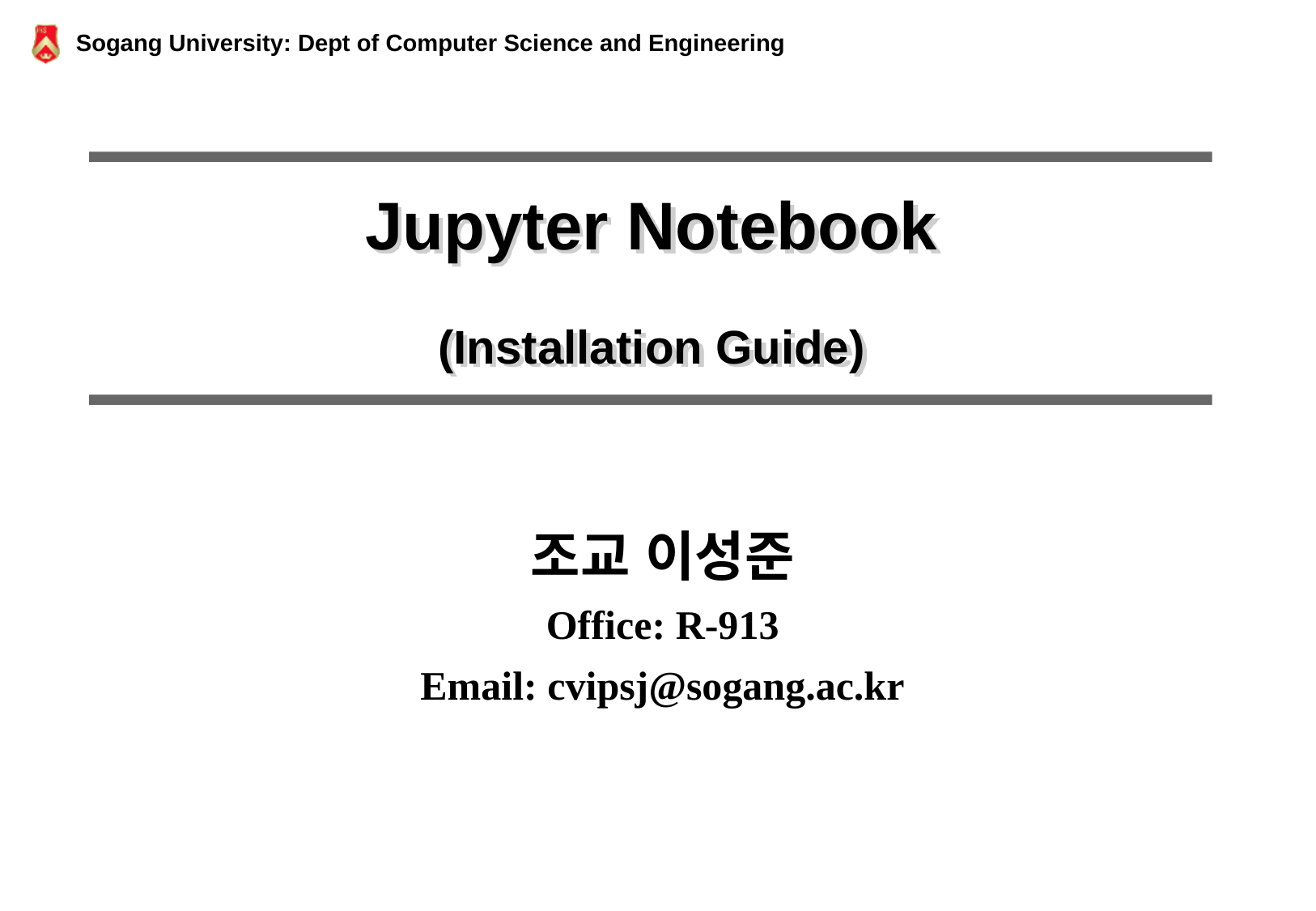

# Jupyter Notebook (Installation Guide)
조교 이성준
Office: R-913
Email: cvipsj@sogang.ac.kr